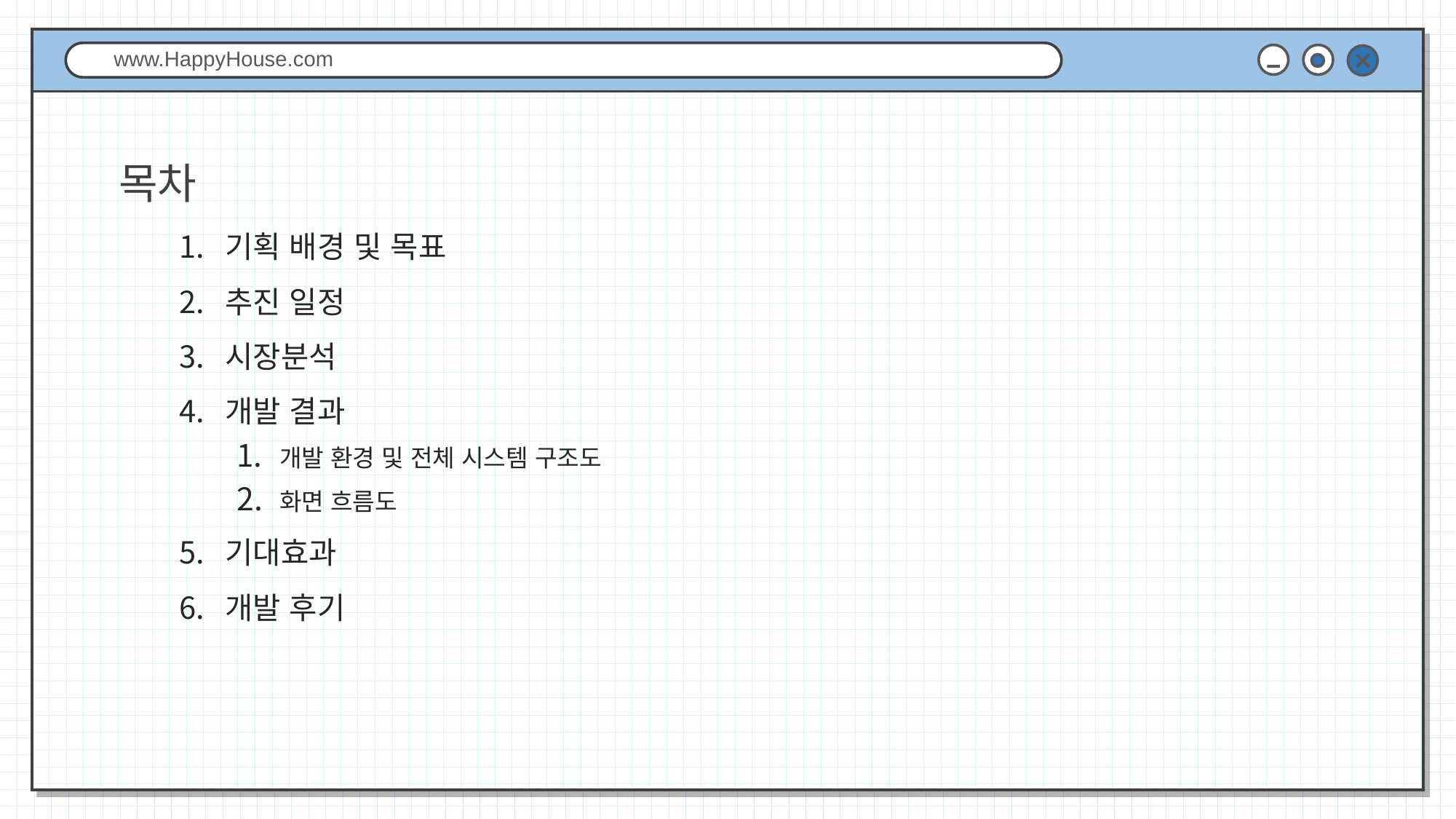

www.HappyHouse.com

목차
기획 배경 및 목표
추진 일정
시장분석
개발 결과
개발 환경 및 전체 시스템 구조도
화면 흐름도
기대효과
개발 후기